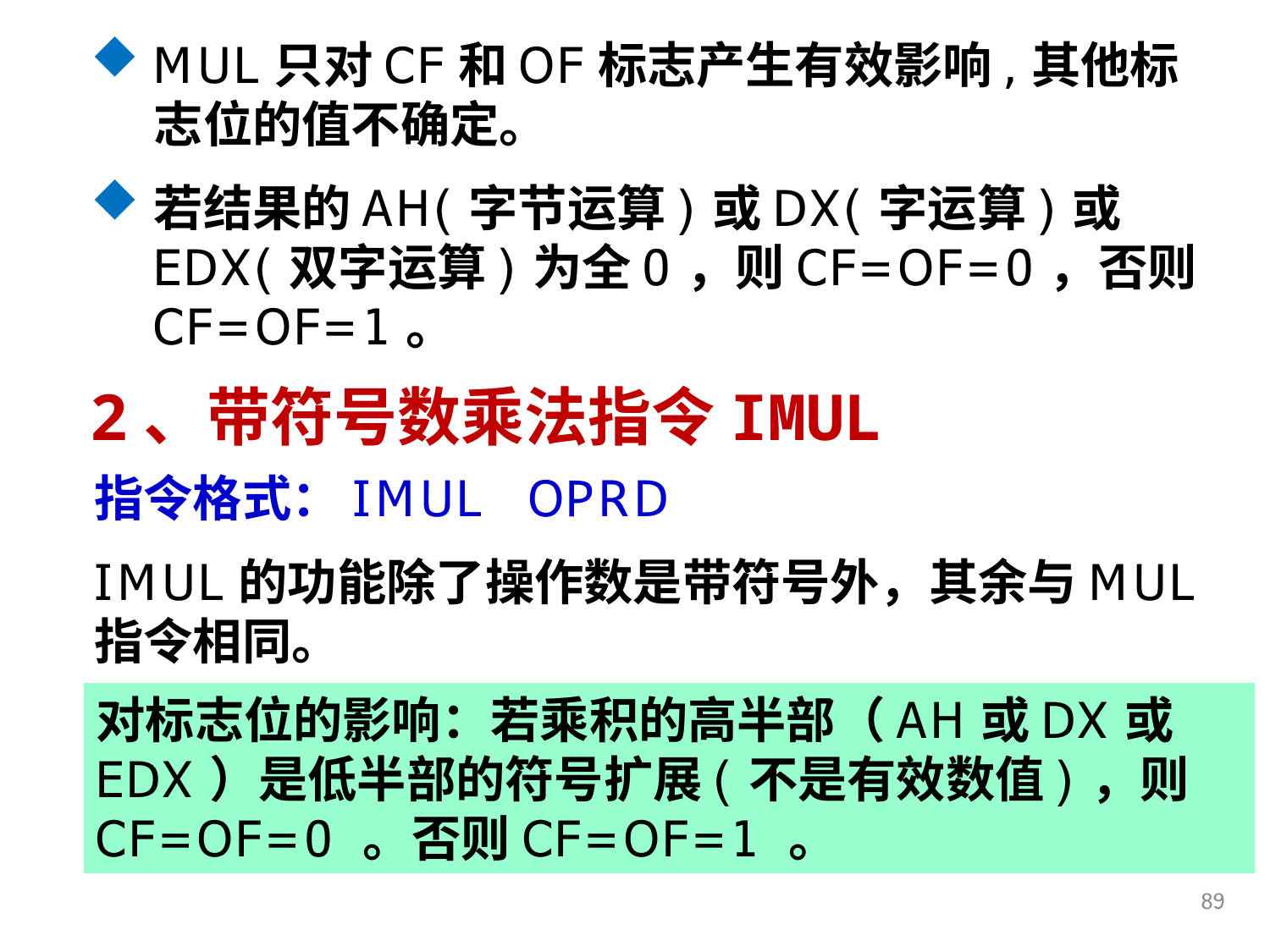

MUL只对CF和OF标志产生有效影响,其他标志位的值不确定。
若结果的AH(字节运算)或DX(字运算)或EDX(双字运算)为全0，则CF=OF=0，否则 CF=OF=1。
2、带符号数乘法指令IMUL
指令格式：IMUL   OPRD
IMUL的功能除了操作数是带符号外，其余与MUL指令相同。
对标志位的影响：若乘积的高半部（AH或DX或EDX）是低半部的符号扩展(不是有效数值)，则CF=OF=0 。否则CF=OF=1 。
89